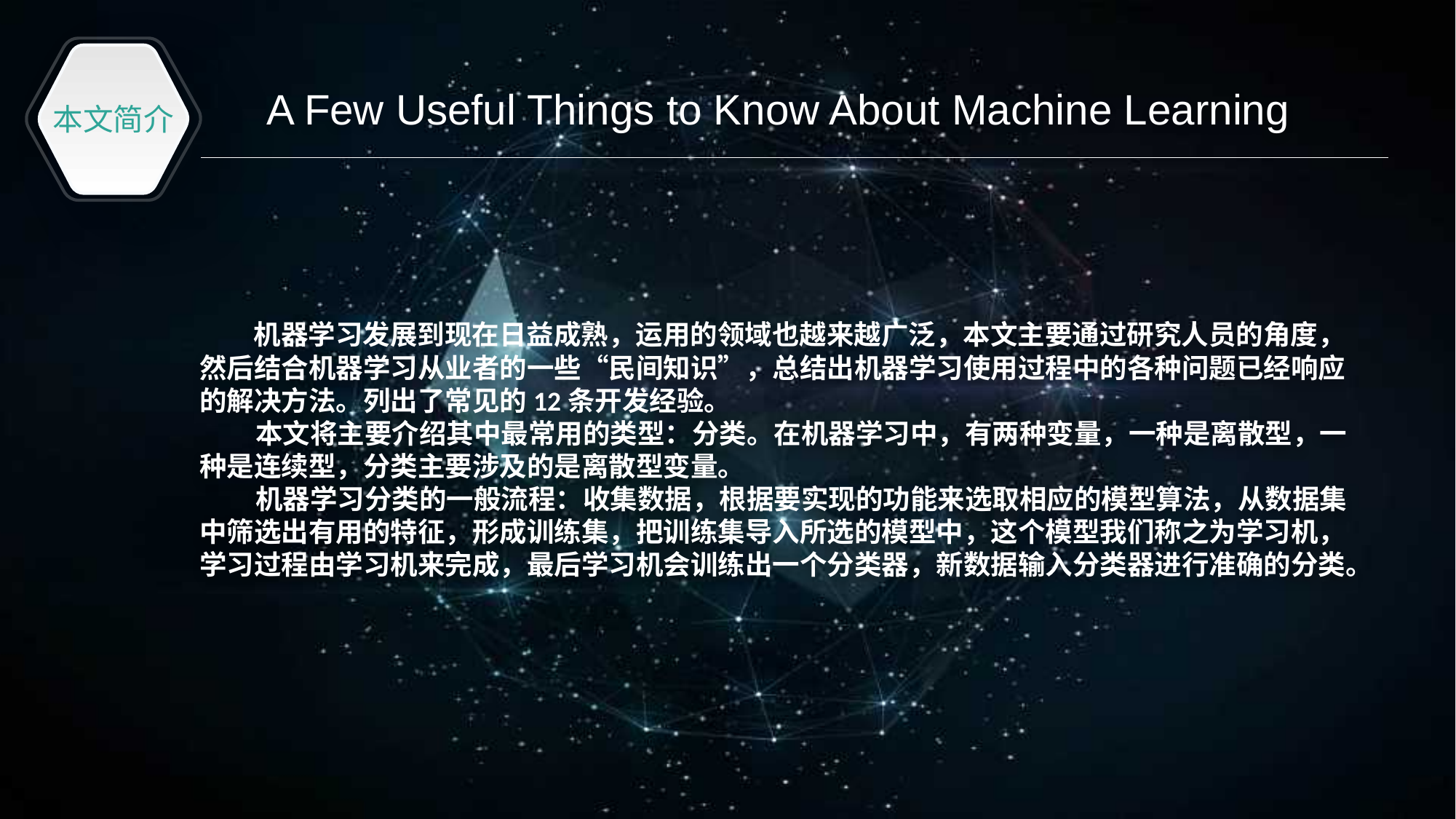

本文简介
A Few Useful Things to Know About Machine Learning
       机器学习发展到现在日益成熟，运用的领域也越来越广泛，本文主要通过研究人员的角度，然后结合机器学习从业者的一些“民间知识”，总结出机器学习使用过程中的各种问题已经响应的解决方法。列出了常见的12条开发经验。
        本文将主要介绍其中最常用的类型：分类。在机器学习中，有两种变量，一种是离散型，一种是连续型，分类主要涉及的是离散型变量。
        机器学习分类的一般流程：收集数据，根据要实现的功能来选取相应的模型算法，从数据集中筛选出有用的特征，形成训练集，把训练集导入所选的模型中，这个模型我们称之为学习机，学习过程由学习机来完成，最后学习机会训练出一个分类器，新数据输入分类器进行准确的分类。